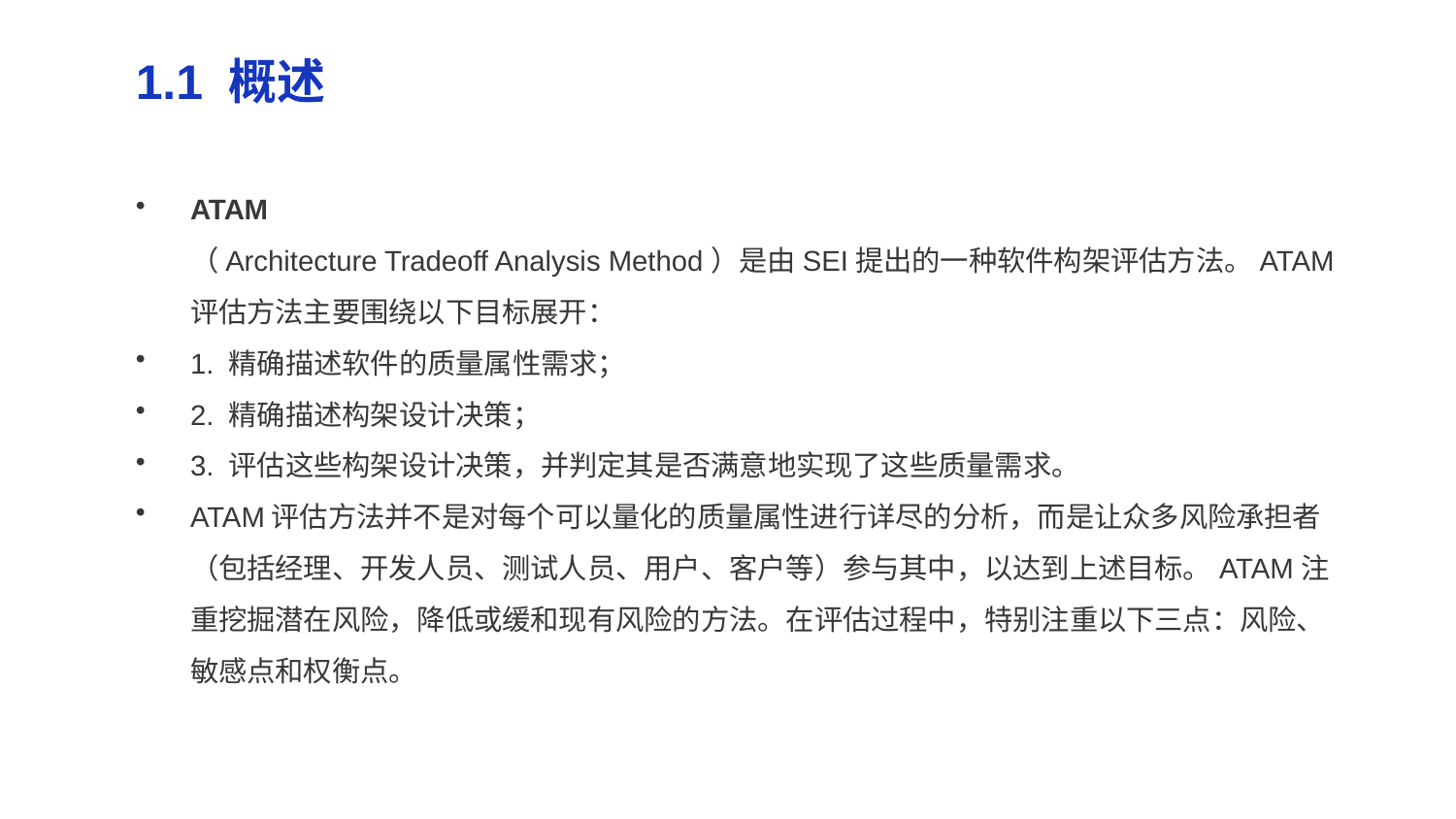

1.1 概述
ATAM
（Architecture Tradeoff Analysis Method）是由SEI提出的一种软件构架评估方法。ATAM评估方法主要围绕以下目标展开：
1. 精确描述软件的质量属性需求；
2. 精确描述构架设计决策；
3. 评估这些构架设计决策，并判定其是否满意地实现了这些质量需求。
ATAM评估方法并不是对每个可以量化的质量属性进行详尽的分析，而是让众多风险承担者（包括经理、开发人员、测试人员、用户、客户等）参与其中，以达到上述目标。ATAM注重挖掘潜在风险，降低或缓和现有风险的方法。在评估过程中，特别注重以下三点：风险、敏感点和权衡点。